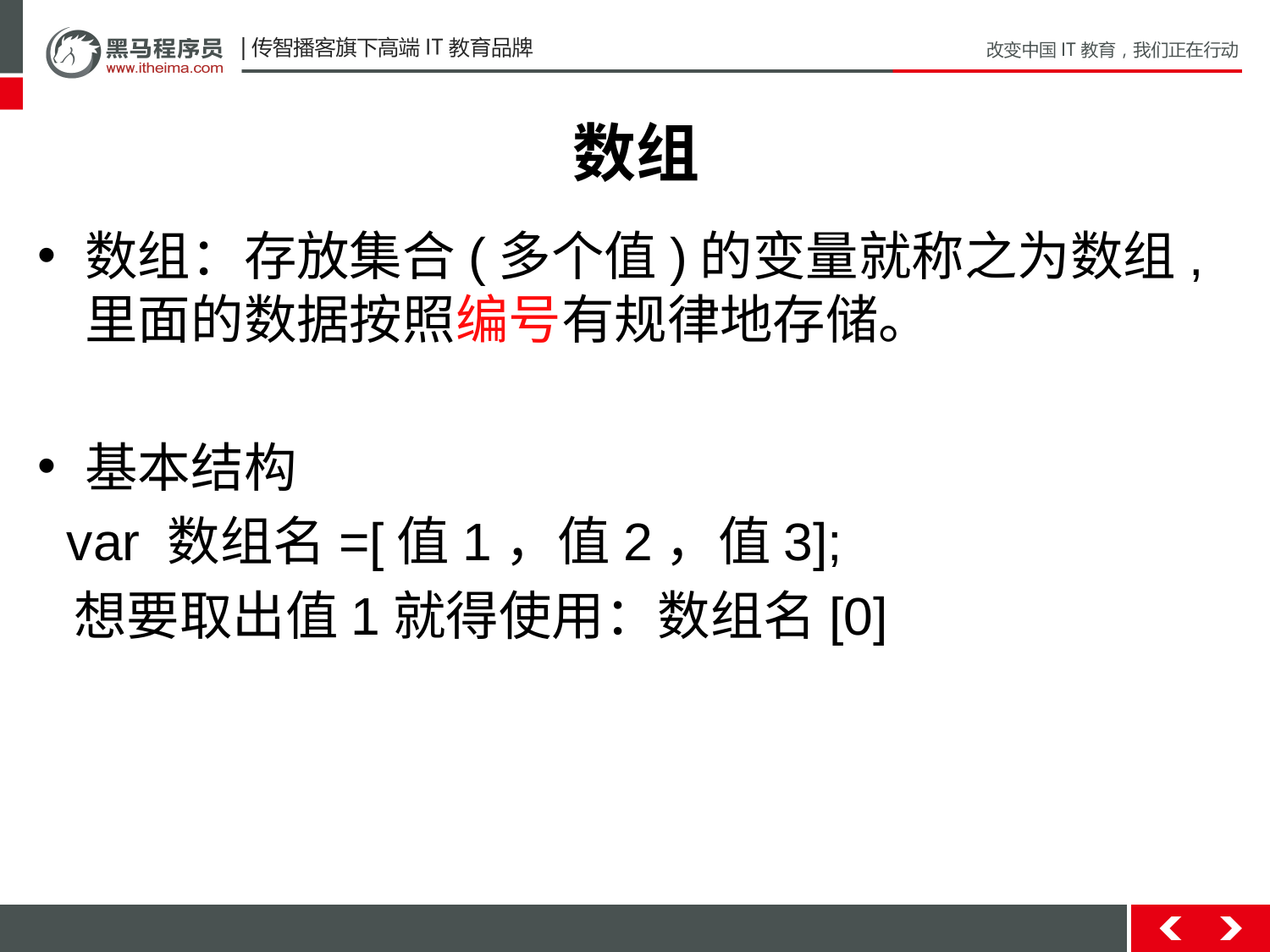

# 数组
数组：存放集合(多个值)的变量就称之为数组,  里面的数据按照编号有规律地存储。

基本结构
  var 数组名=[值1，值2，值3];
  想要取出值1就得使用：数组名[0]